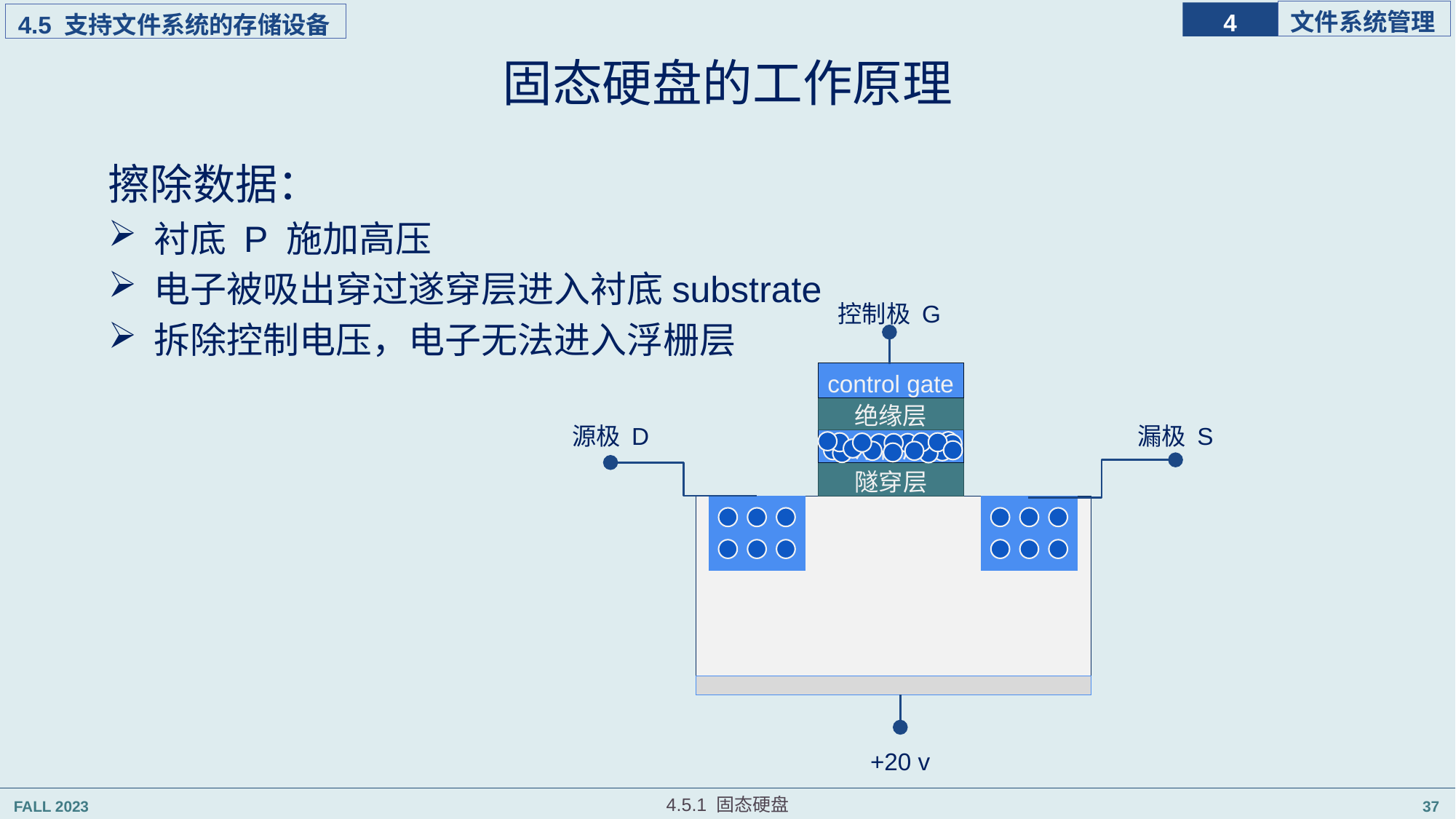

固态硬盘的工作原理
擦除数据：
 衬底 P 施加高压
 电子被吸出穿过遂穿层进入衬底substrate
 拆除控制电压，电子无法进入浮栅层

控制极 G
control gate
绝缘层
源极 D
漏极 S
浮栅层

隧穿层

+20 v
4.5.1 固态硬盘